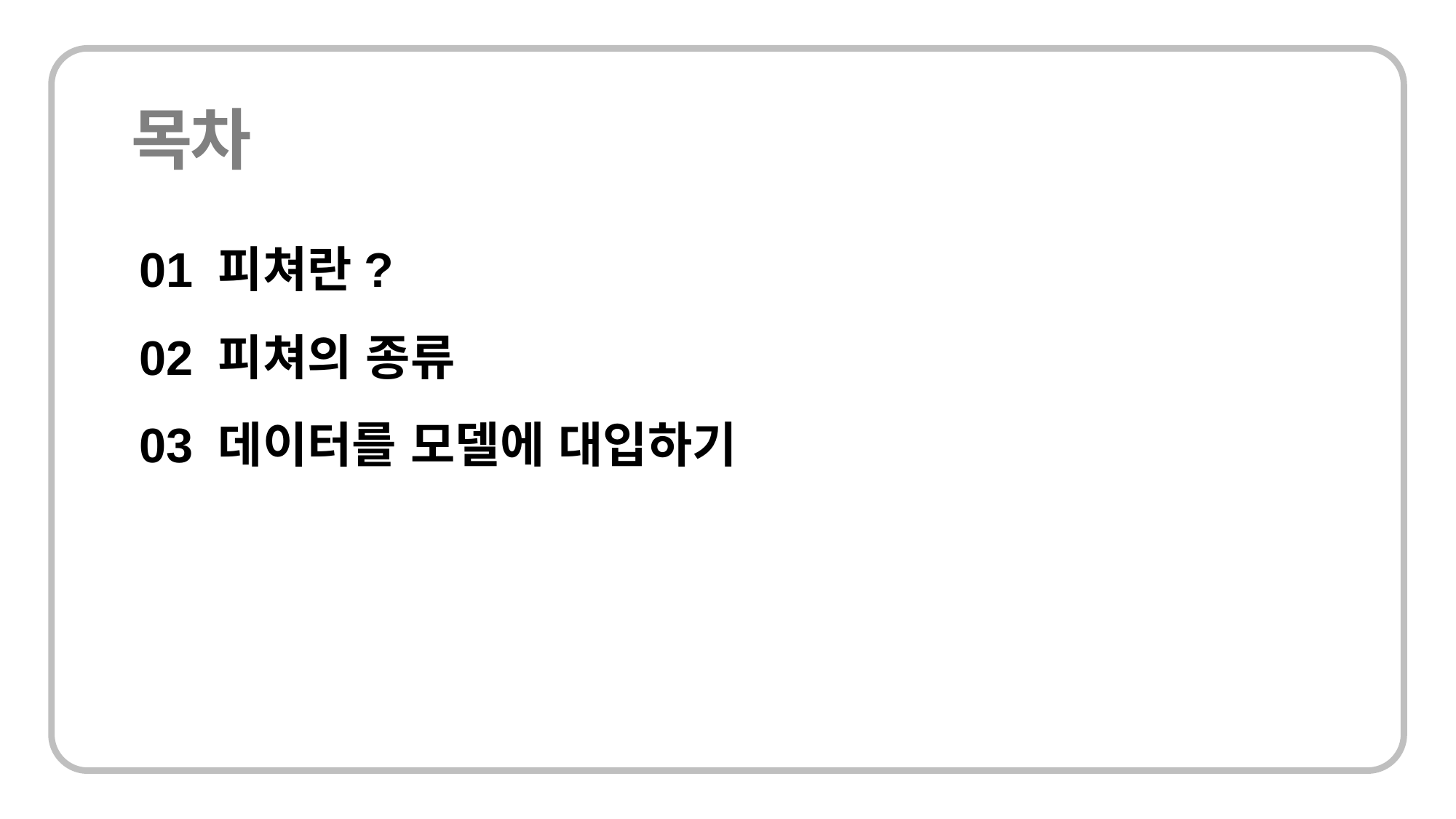

01 피쳐란?
02 피쳐의 종류
03 데이터를 모델에 대입하기